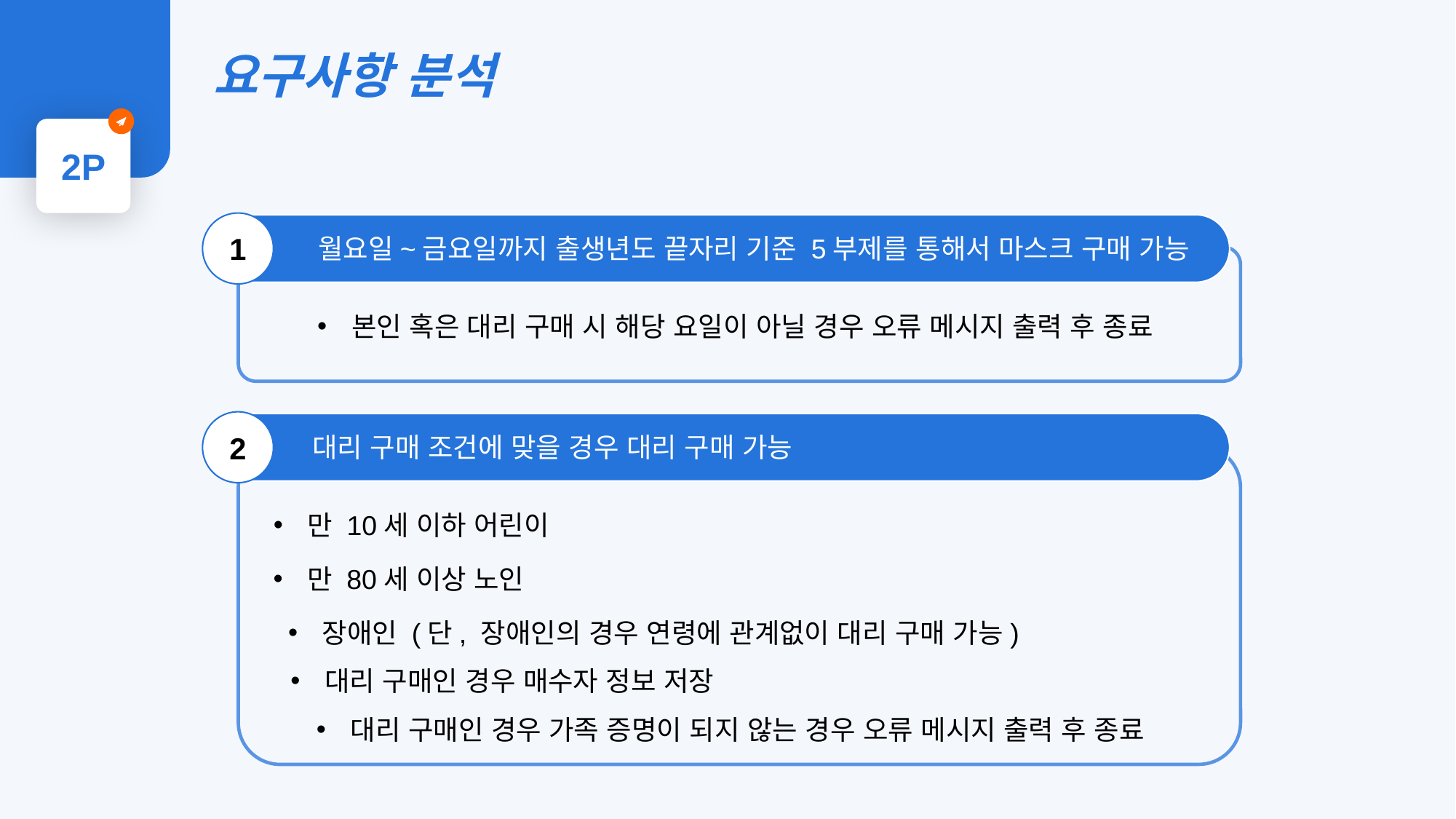

요구사항 분석

2P
1

월요일~금요일까지 출생년도 끝자리 기준 5부제를 통해서 마스크 구매 가능

본인 혹은 대리 구매 시 해당 요일이 아닐 경우 오류 메시지 출력 후 종료

2

대리 구매 조건에 맞을 경우 대리 구매 가능

만 10세 이하 어린이
만 80세 이상 노인

장애인 (단, 장애인의 경우 연령에 관계없이 대리 구매 가능)

대리 구매인 경우 매수자 정보 저장

대리 구매인 경우 가족 증명이 되지 않는 경우 오류 메시지 출력 후 종료